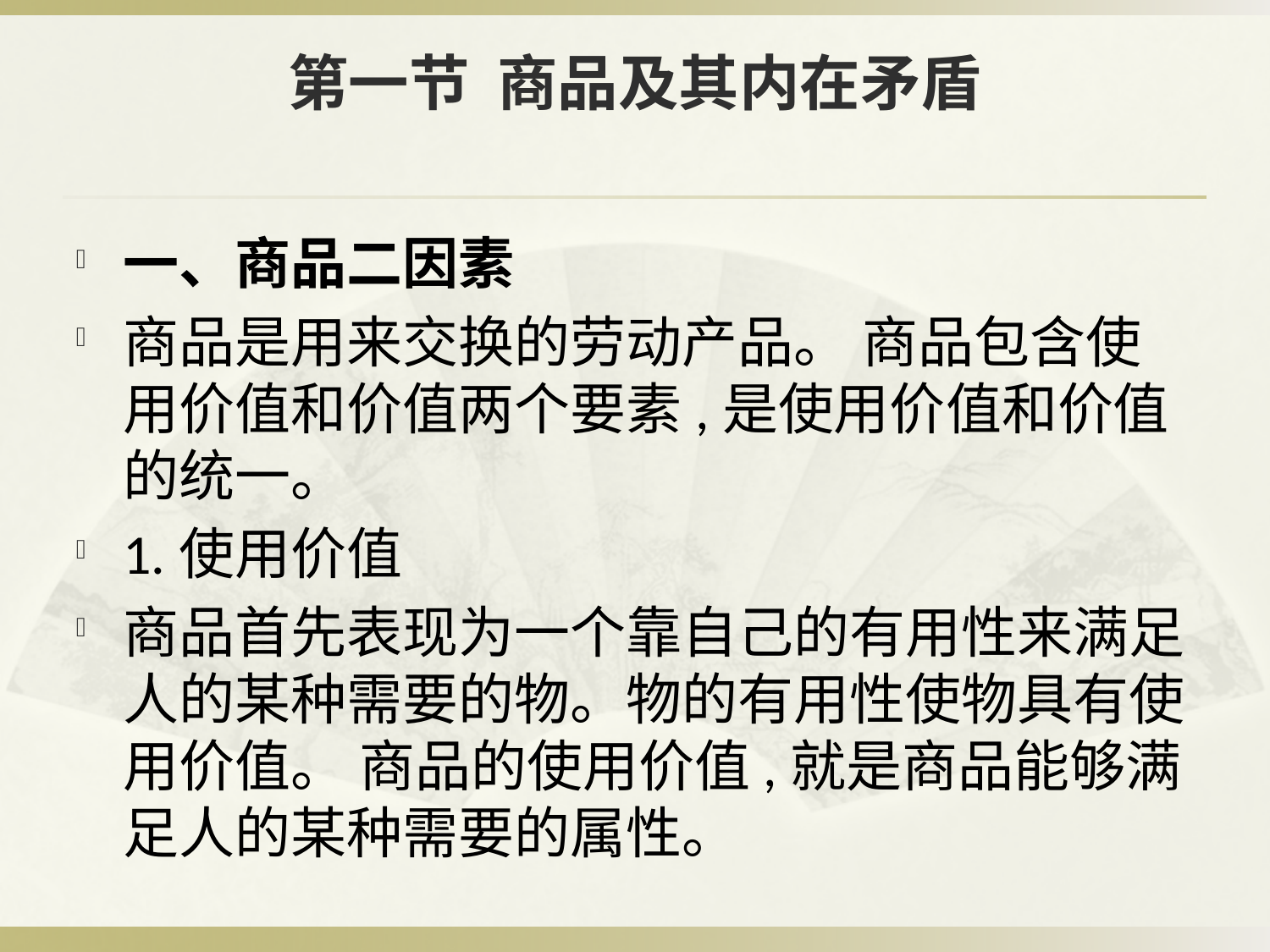

# 第一节  商品及其内在矛盾
一、商品二因素
商品是用来交换的劳动产品。 商品包含使用价值和价值两个要素,是使用价值和价值的统一。
1.使用价值
商品首先表现为一个靠自己的有用性来满足人的某种需要的物。物的有用性使物具有使用价值。 商品的使用价值,就是商品能够满足人的某种需要的属性。